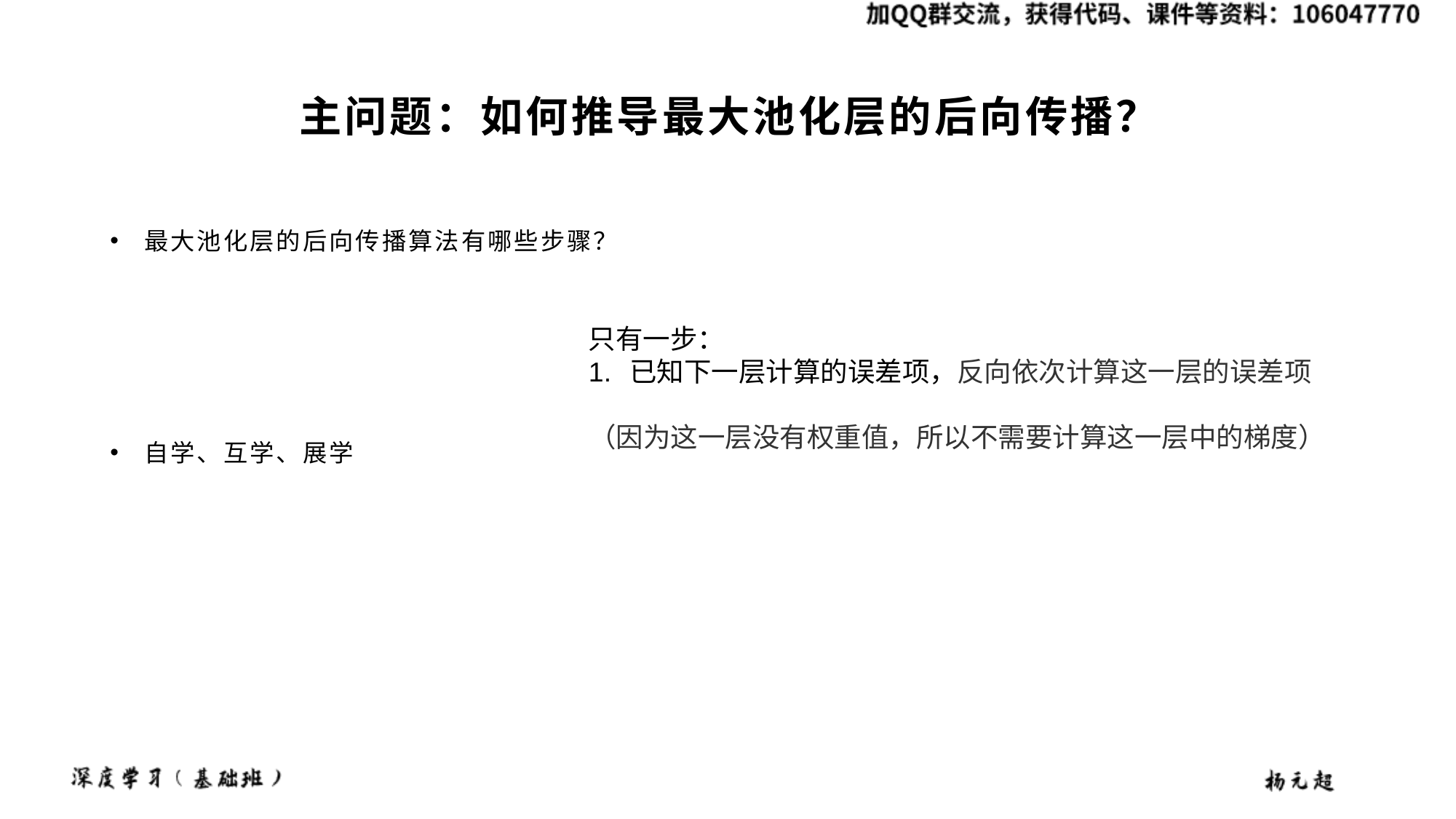

# 主问题：如何推导最大池化层的后向传播？
最大池化层的后向传播算法有哪些步骤？

自学、互学、展学

只有一步：
已知下一层计算的误差项，反向依次计算这一层的误差项

（因为这一层没有权重值，所以不需要计算这一层中的梯度）